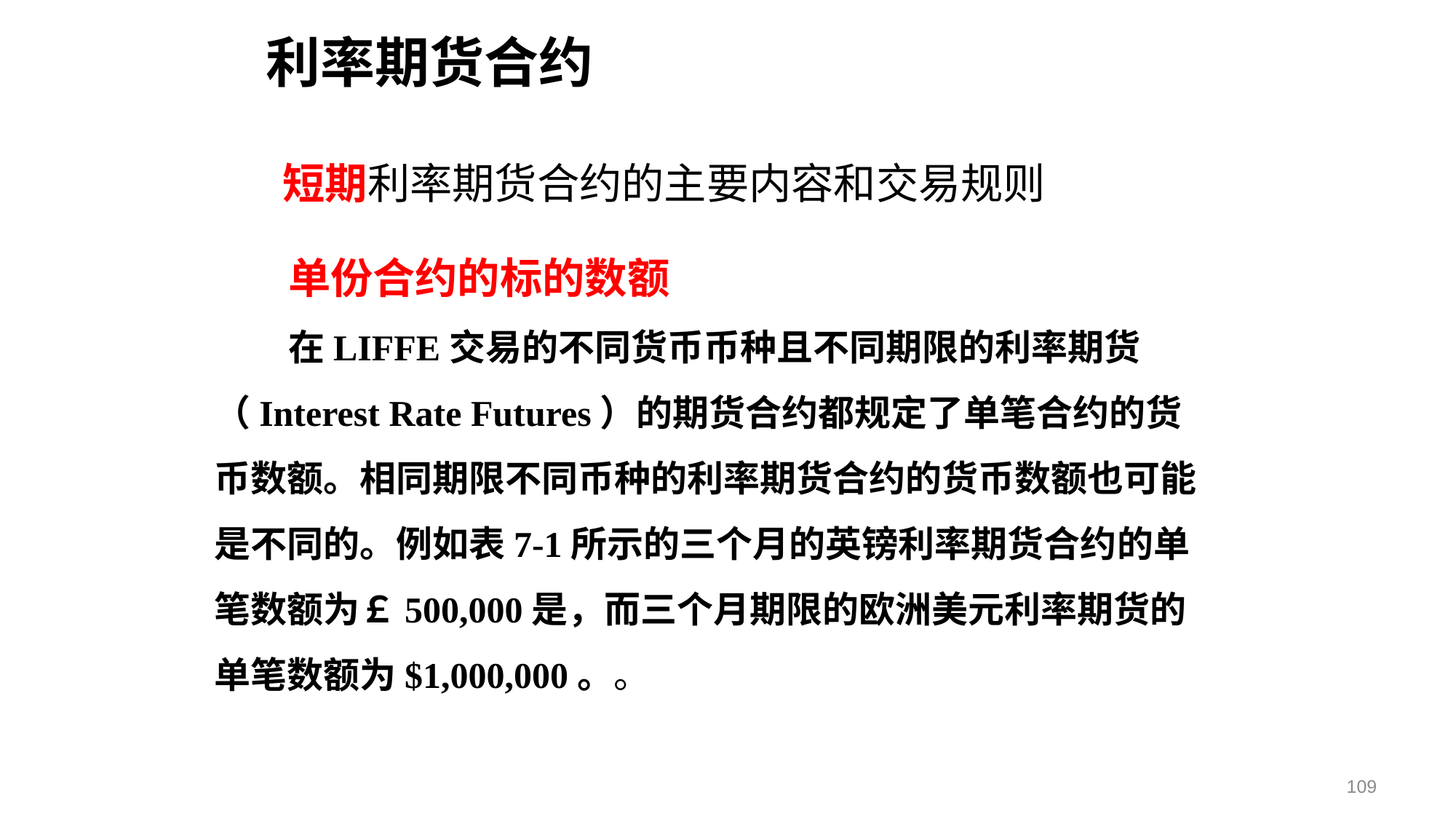

利率期货合约
短期利率期货合约的主要内容和交易规则
        单份合约的标的数额
        在LIFFE交易的不同货币币种且不同期限的利率期货（Interest Rate Futures）的期货合约都规定了单笔合约的货币数额。相同期限不同币种的利率期货合约的货币数额也可能是不同的。例如表7-1所示的三个月的英镑利率期货合约的单笔数额为￡500,000是，而三个月期限的欧洲美元利率期货的单笔数额为$1,000,000。。
109